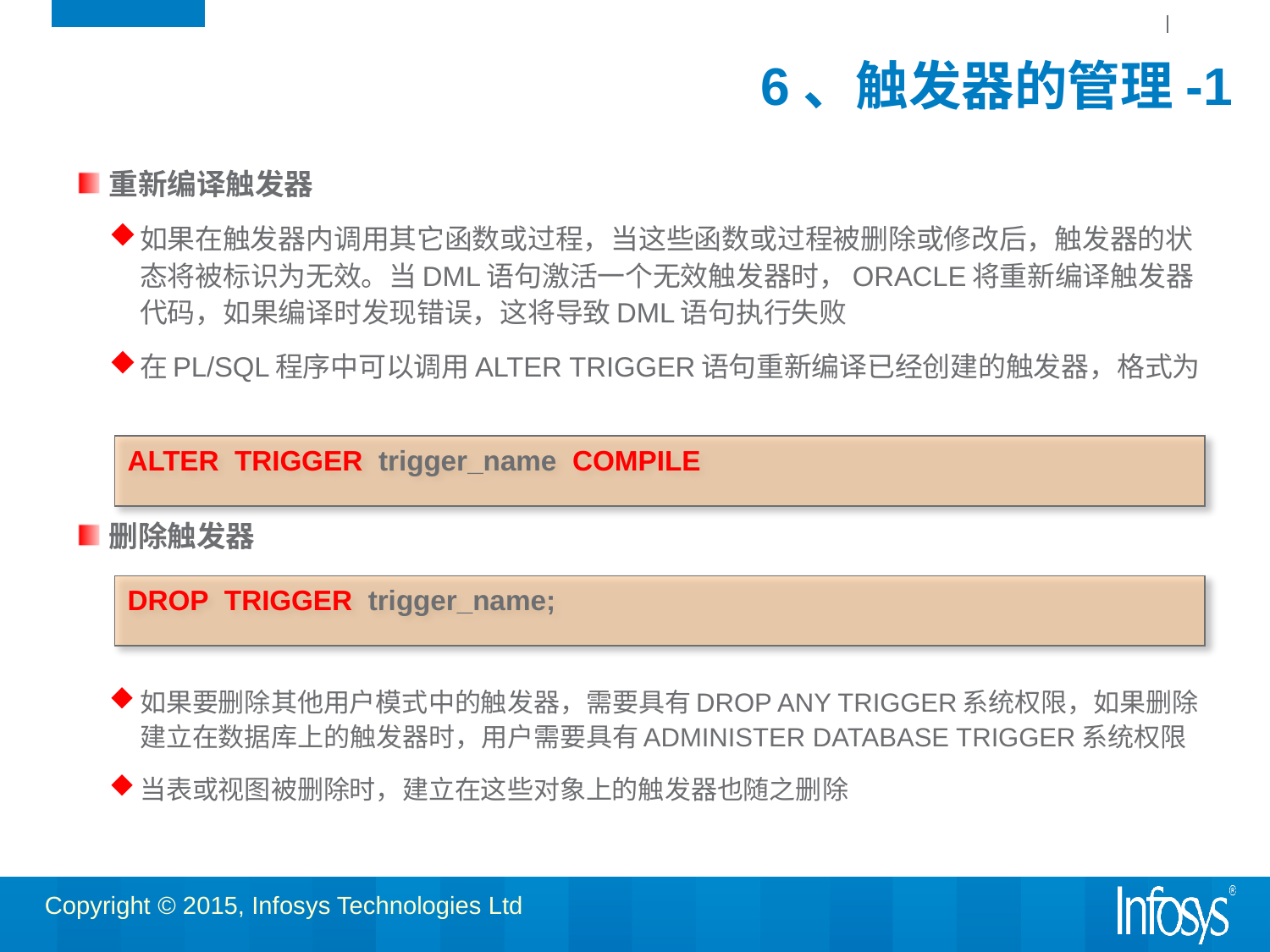

# 6、触发器的管理-1
重新编译触发器
如果在触发器内调用其它函数或过程，当这些函数或过程被删除或修改后，触发器的状态将被标识为无效。当DML语句激活一个无效触发器时，ORACLE将重新编译触发器代码，如果编译时发现错误，这将导致DML语句执行失败
在PL/SQL程序中可以调用ALTER TRIGGER语句重新编译已经创建的触发器，格式为

删除触发器

如果要删除其他用户模式中的触发器，需要具有DROP ANY TRIGGER系统权限，如果删除建立在数据库上的触发器时，用户需要具有ADMINISTER DATABASE TRIGGER系统权限
当表或视图被删除时，建立在这些对象上的触发器也随之删除

ALTER  TRIGGER  trigger_name  COMPILE
DROP  TRIGGER  trigger_name;